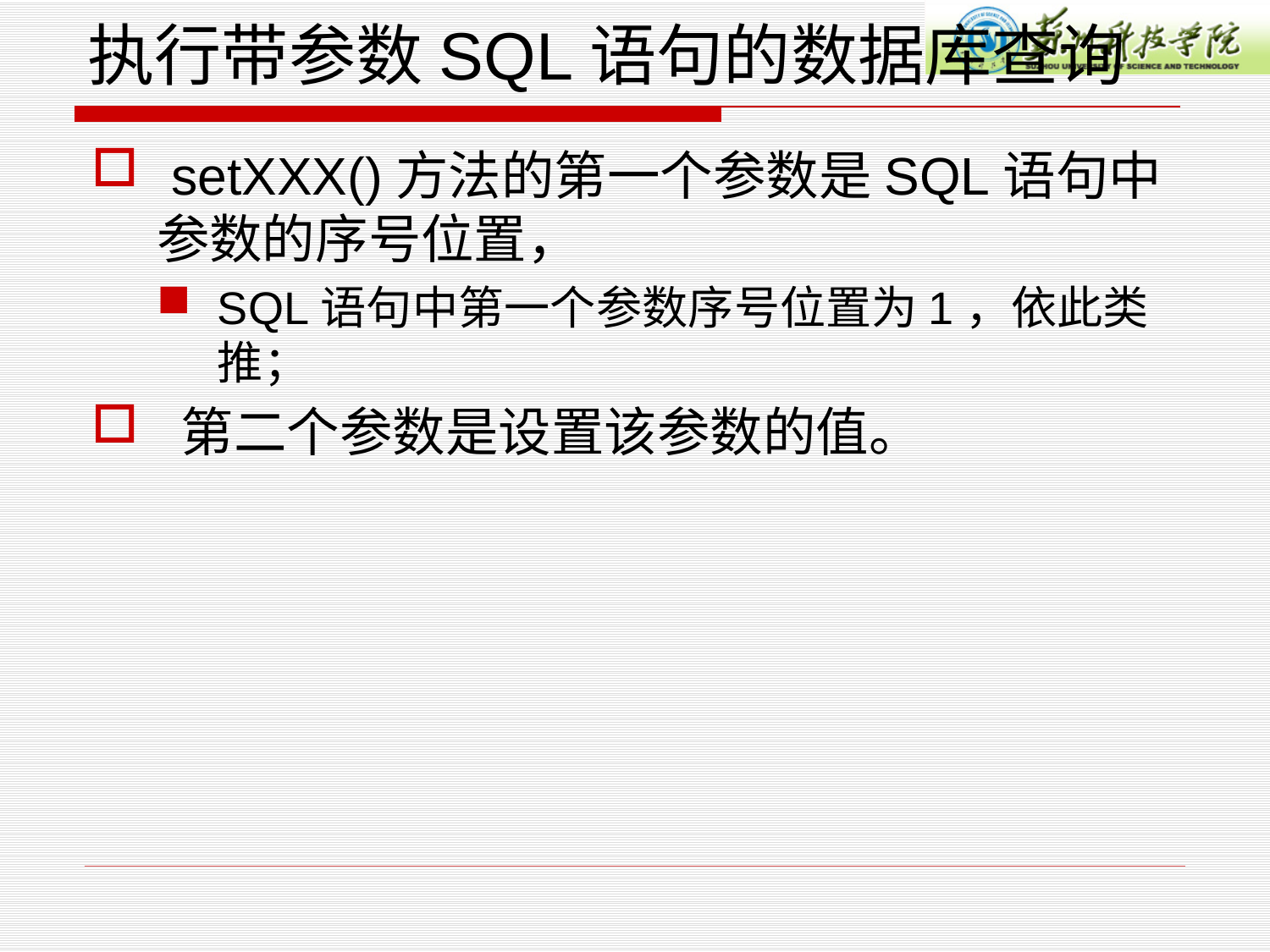

# 执行带参数SQL语句的数据库查询
 setXXX()方法的第一个参数是SQL语句中参数的序号位置，
SQL语句中第一个参数序号位置为1，依此类推；
 第二个参数是设置该参数的值。